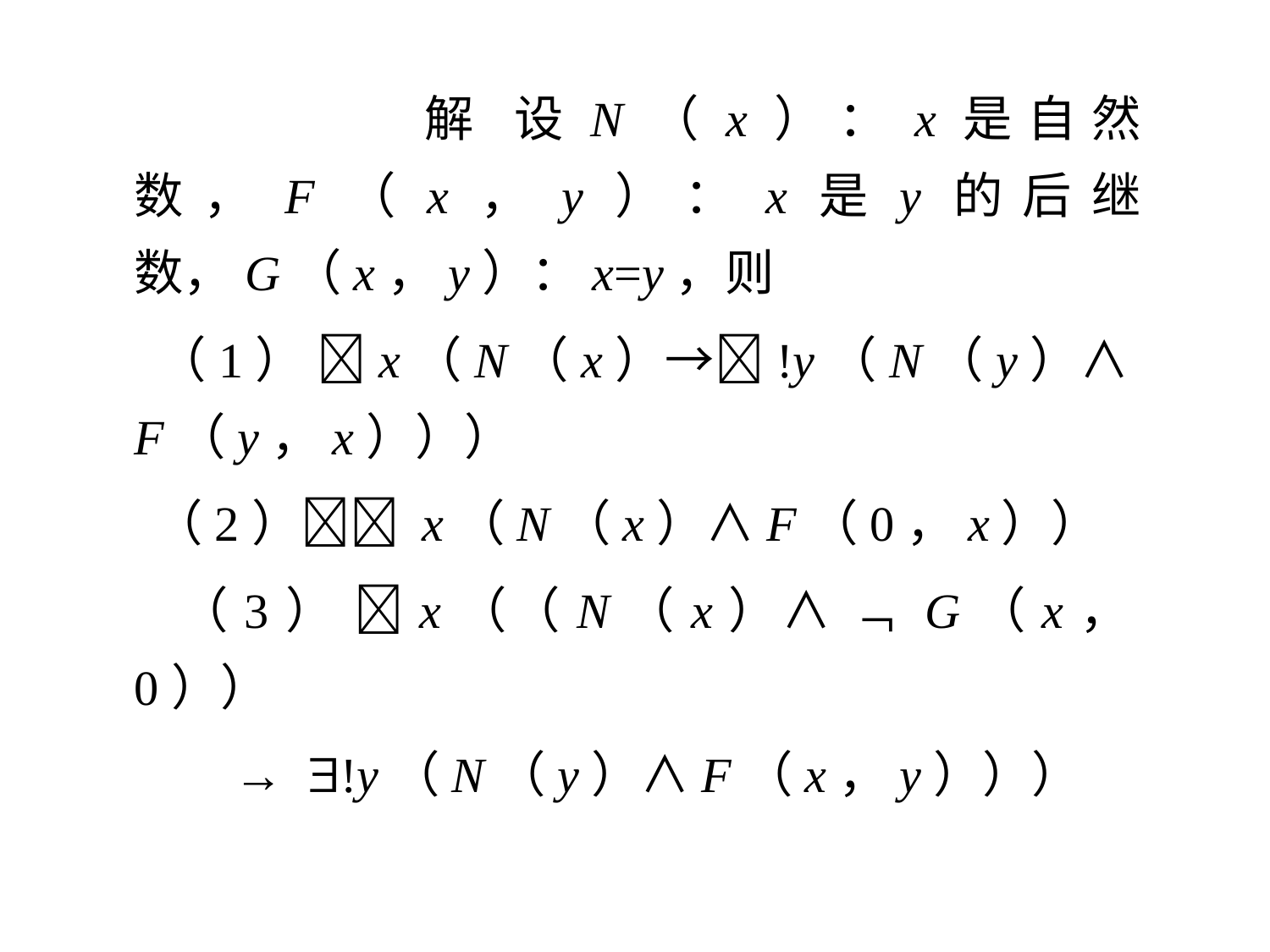

解 设N（x）：x是自然数，F（x，y）：x是y的后继数，G（x，y）：x=y，则
     （1） ∀x（N（x）→∃!y（N（y）∧F（y，x）））
     （2）¬∃ x（N（x）∧F（0，x））
     （3） ∃x（（N（x）∧ ﹁ G（x，0））
            →  ∃!y（N（y）∧F（x，y）））